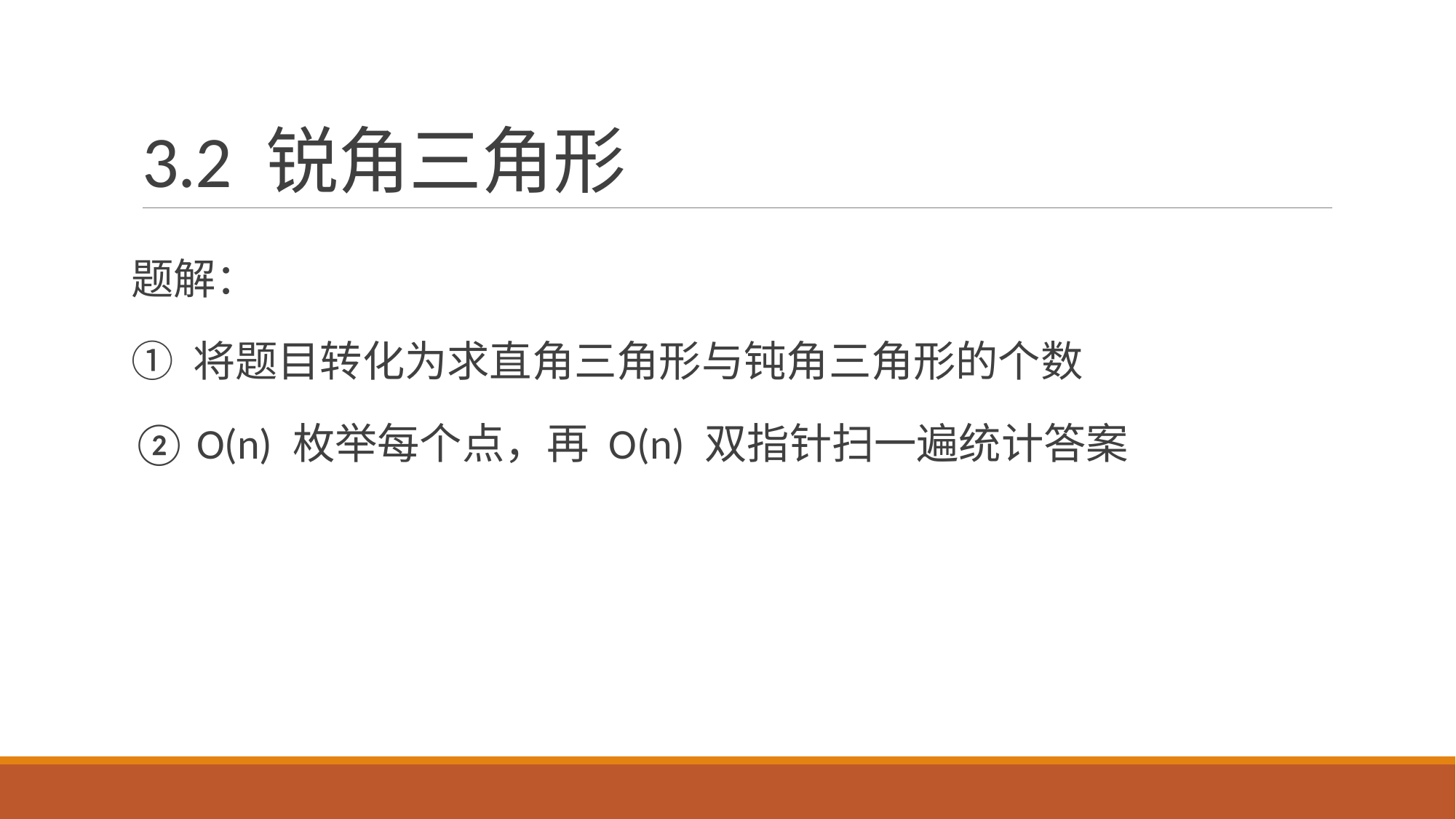

# 3.2 锐角三角形
题解：
① 将题目转化为求直角三角形与钝角三角形的个数
② O(n) 枚举每个点，再 O(n) 双指针扫一遍统计答案